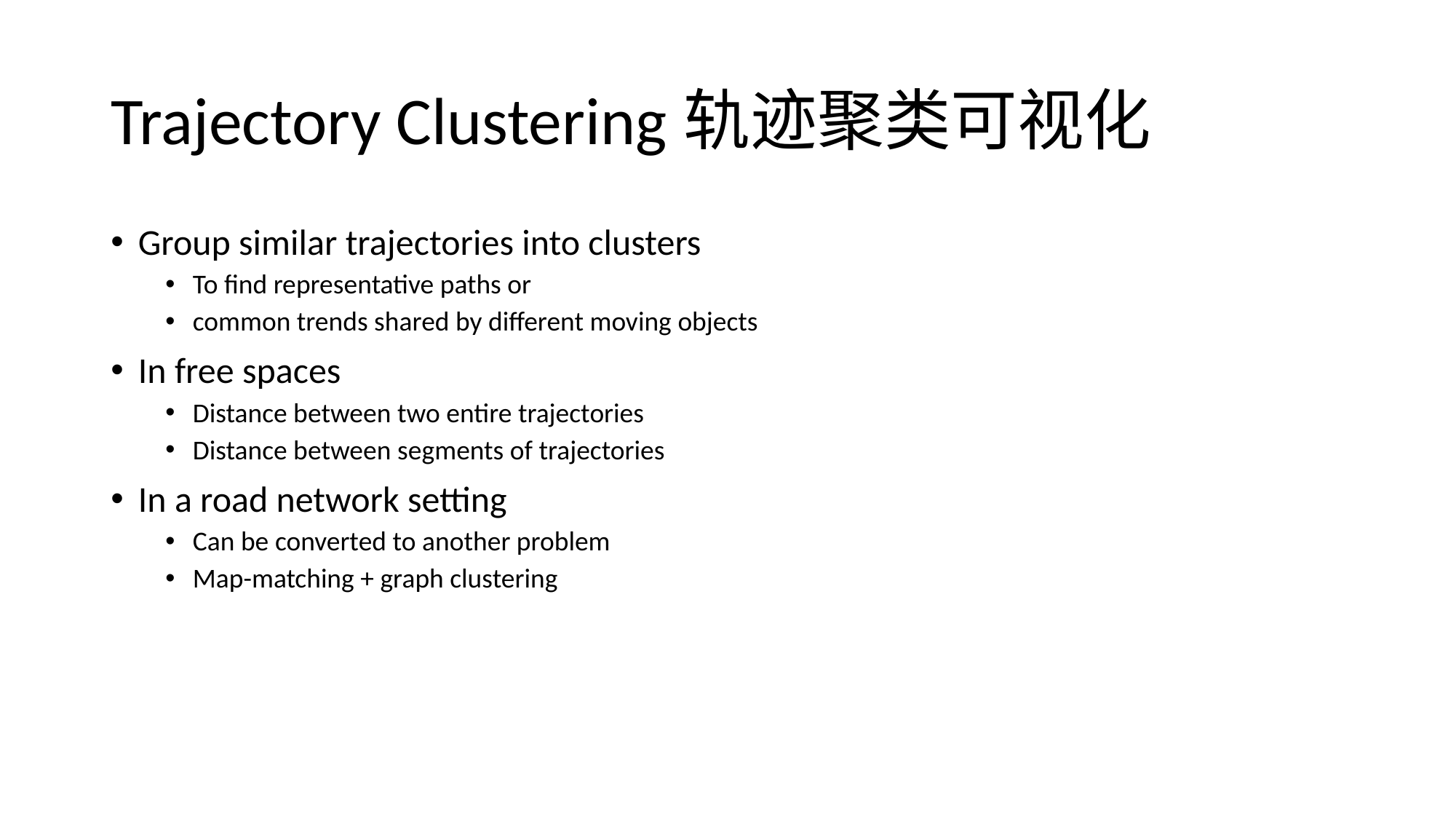

# Trajectory Clustering轨迹聚类可视化
Group similar trajectories into clusters
To find representative paths or
common trends shared by different moving objects
In free spaces
Distance between two entire trajectories
Distance between segments of trajectories
In a road network setting
Can be converted to another problem
Map-matching + graph clustering